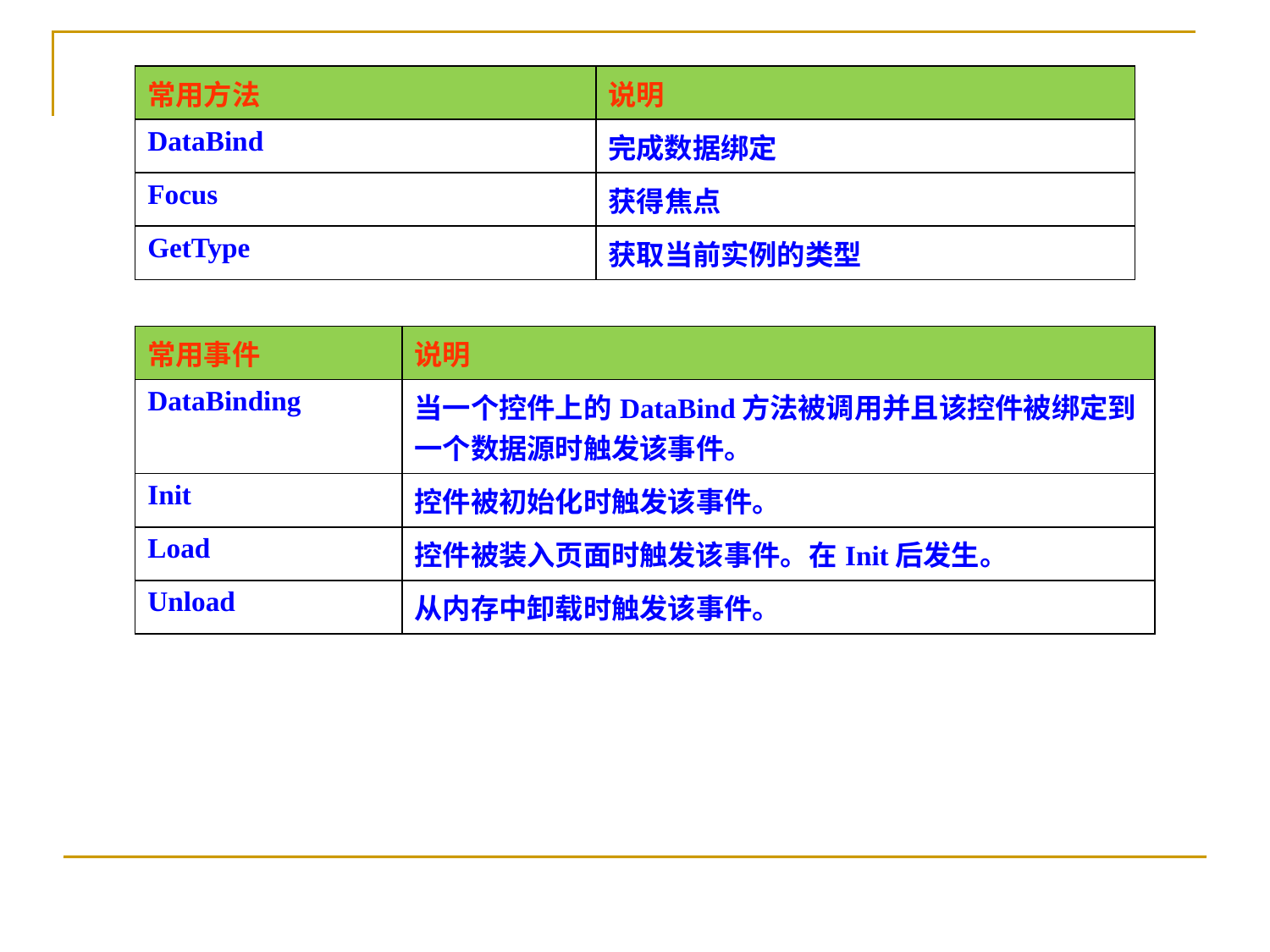

| 常用方法 | 说明 |
| --- | --- |
| DataBind | 完成数据绑定 |
| Focus | 获得焦点 |
| GetType | 获取当前实例的类型 |
| 常用事件 | 说明 |
| --- | --- |
| DataBinding | 当一个控件上的DataBind方法被调用并且该控件被绑定到一个数据源时触发该事件。 |
| Init | 控件被初始化时触发该事件。 |
| Load | 控件被装入页面时触发该事件。在Init后发生。 |
| Unload | 从内存中卸载时触发该事件。 |